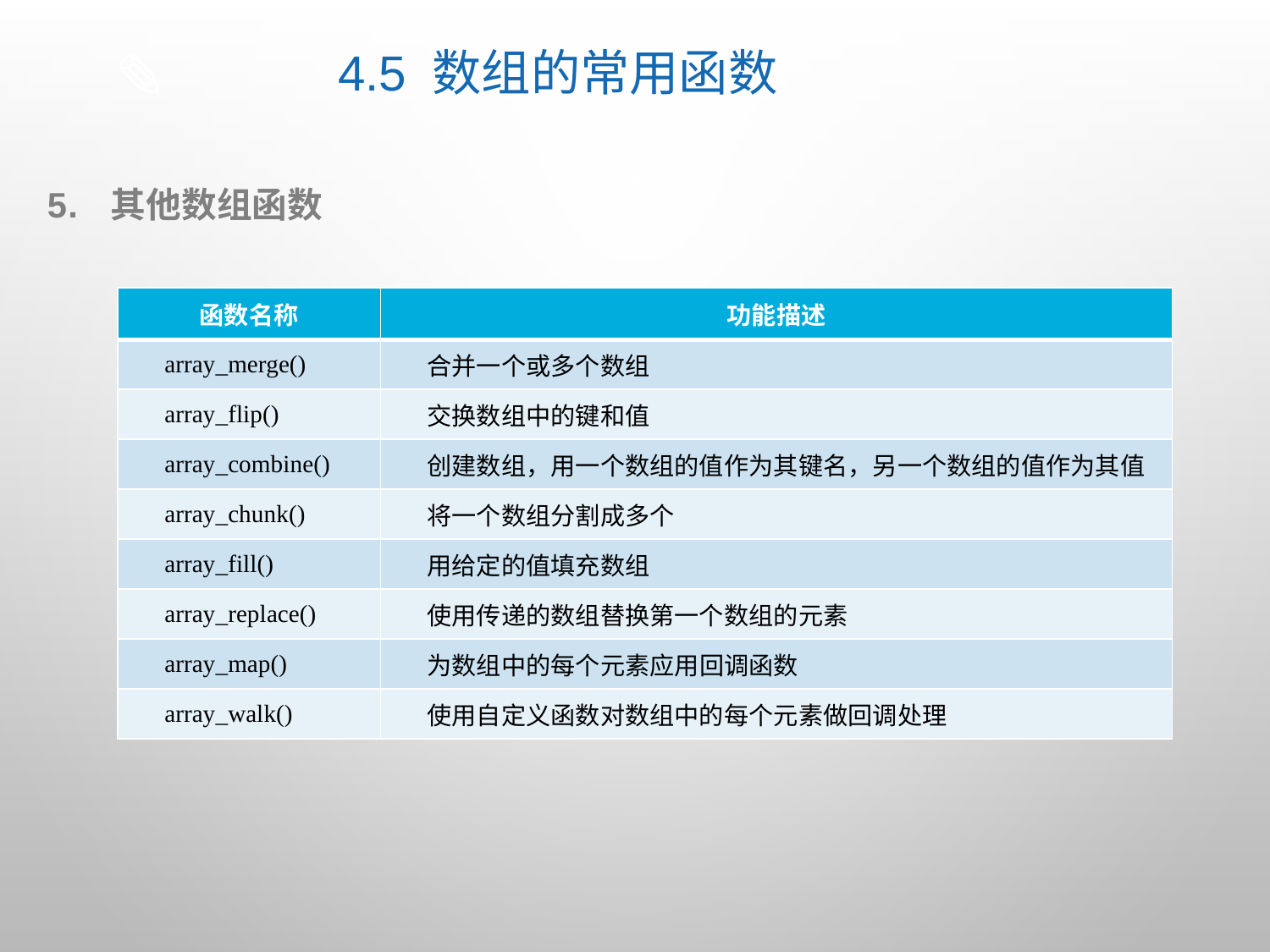

# 4.5 数组的常用函数
其他数组函数
| 函数名称 | 功能描述 |
| --- | --- |
| array\_merge() | 合并一个或多个数组 |
| array\_flip() | 交换数组中的键和值 |
| array\_combine() | 创建数组，用一个数组的值作为其键名，另一个数组的值作为其值 |
| array\_chunk() | 将一个数组分割成多个 |
| array\_fill() | 用给定的值填充数组 |
| array\_replace() | 使用传递的数组替换第一个数组的元素 |
| array\_map() | 为数组中的每个元素应用回调函数 |
| array\_walk() | 使用自定义函数对数组中的每个元素做回调处理 |